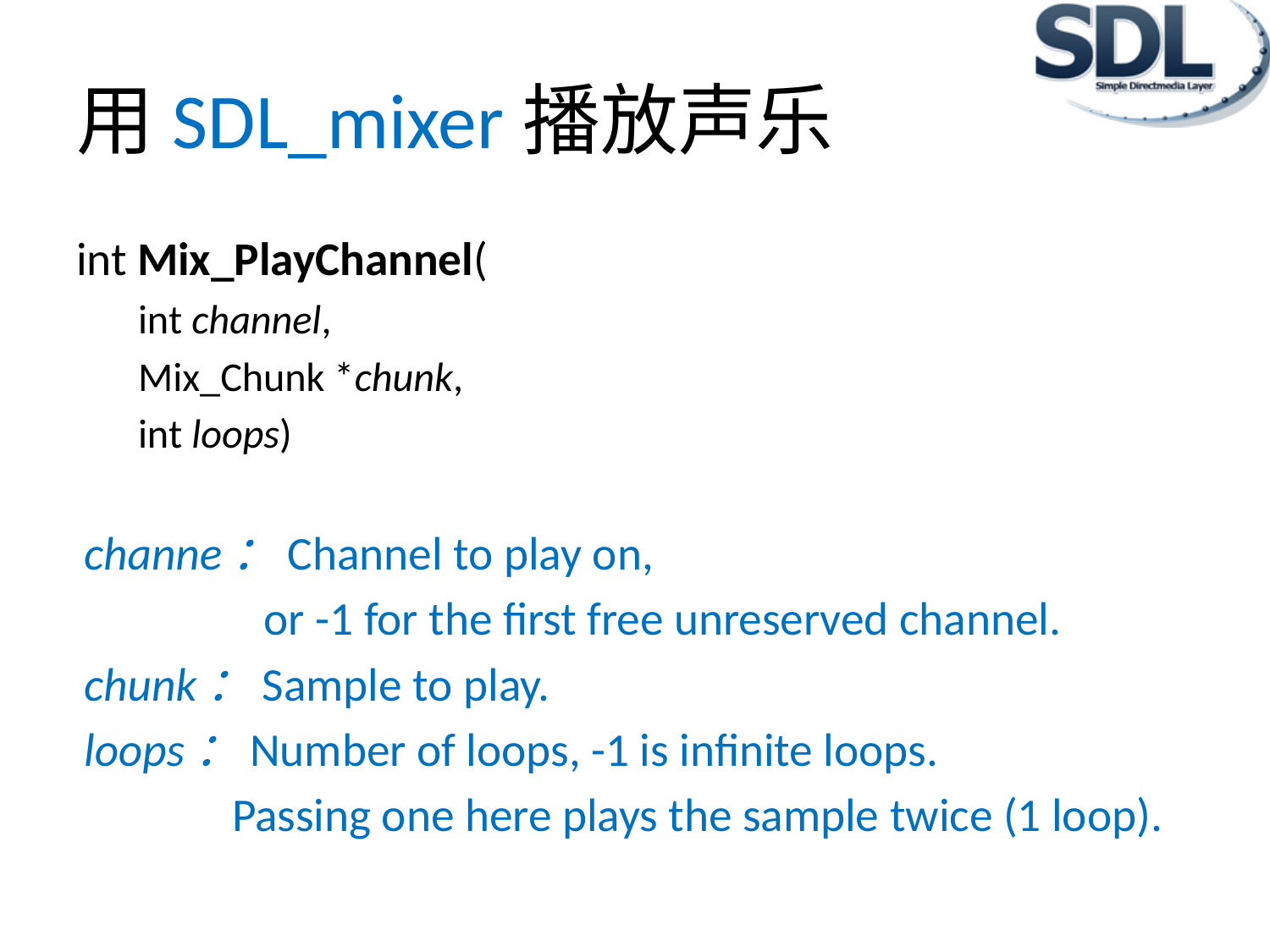

# 用SDL_mixer播放声乐
int Mix_PlayChannel(
int channel,
Mix_Chunk *chunk,
int loops)

channe：Channel to play on,
                 or -1 for the first free unreserved channel.
chunk：Sample to play.
loops：Number of loops, -1 is infinite loops.
              Passing one here plays the sample twice (1 loop).